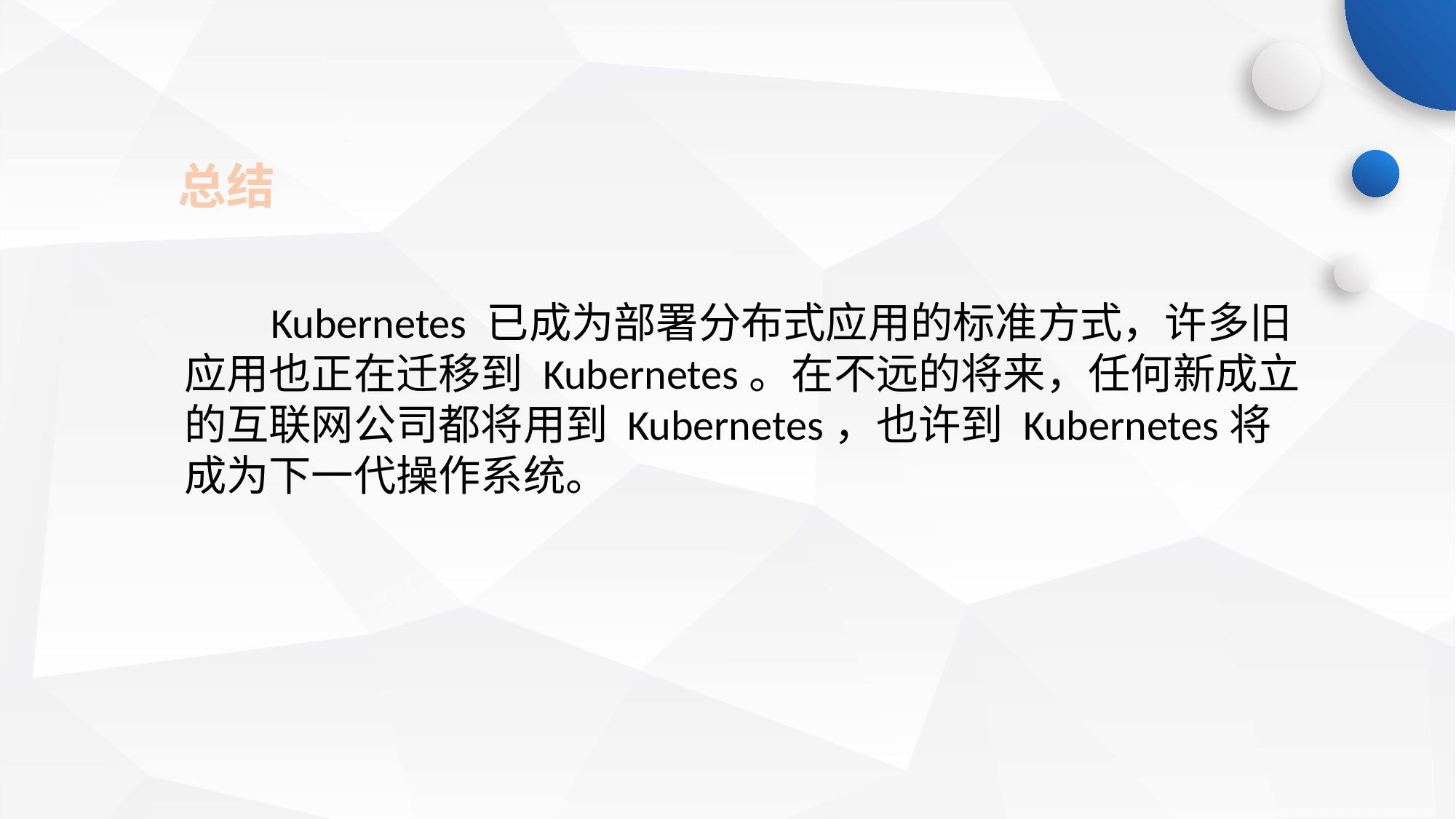

总结

         Kubernetes 已成为部署分布式应用的标准方式，许多旧应用也正在迁移到 Kubernetes。在不远的将来，任何新成立的互联网公司都将用到 Kubernetes，也许到 Kubernetes将成为下一代操作系统。